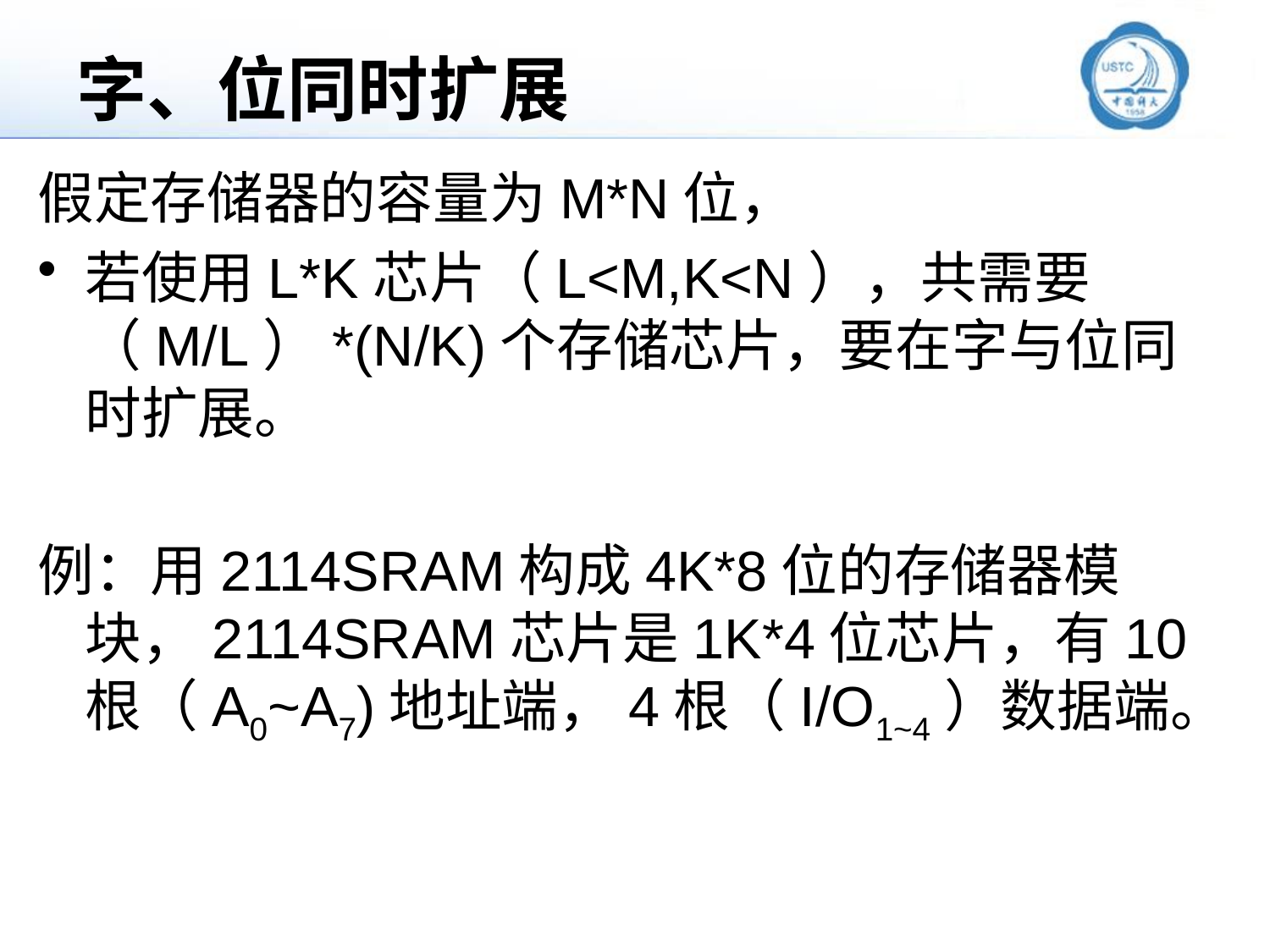

# 字、位同时扩展
假定存储器的容量为M*N位，
若使用L*K芯片（L<M,K<N），共需要（M/L）*(N/K)个存储芯片，要在字与位同时扩展。

例：用2114SRAM构成4K*8位的存储器模块，2114SRAM芯片是1K*4位芯片，有10根（A0~A7)地址端，4根（I/O1~4）数据端。